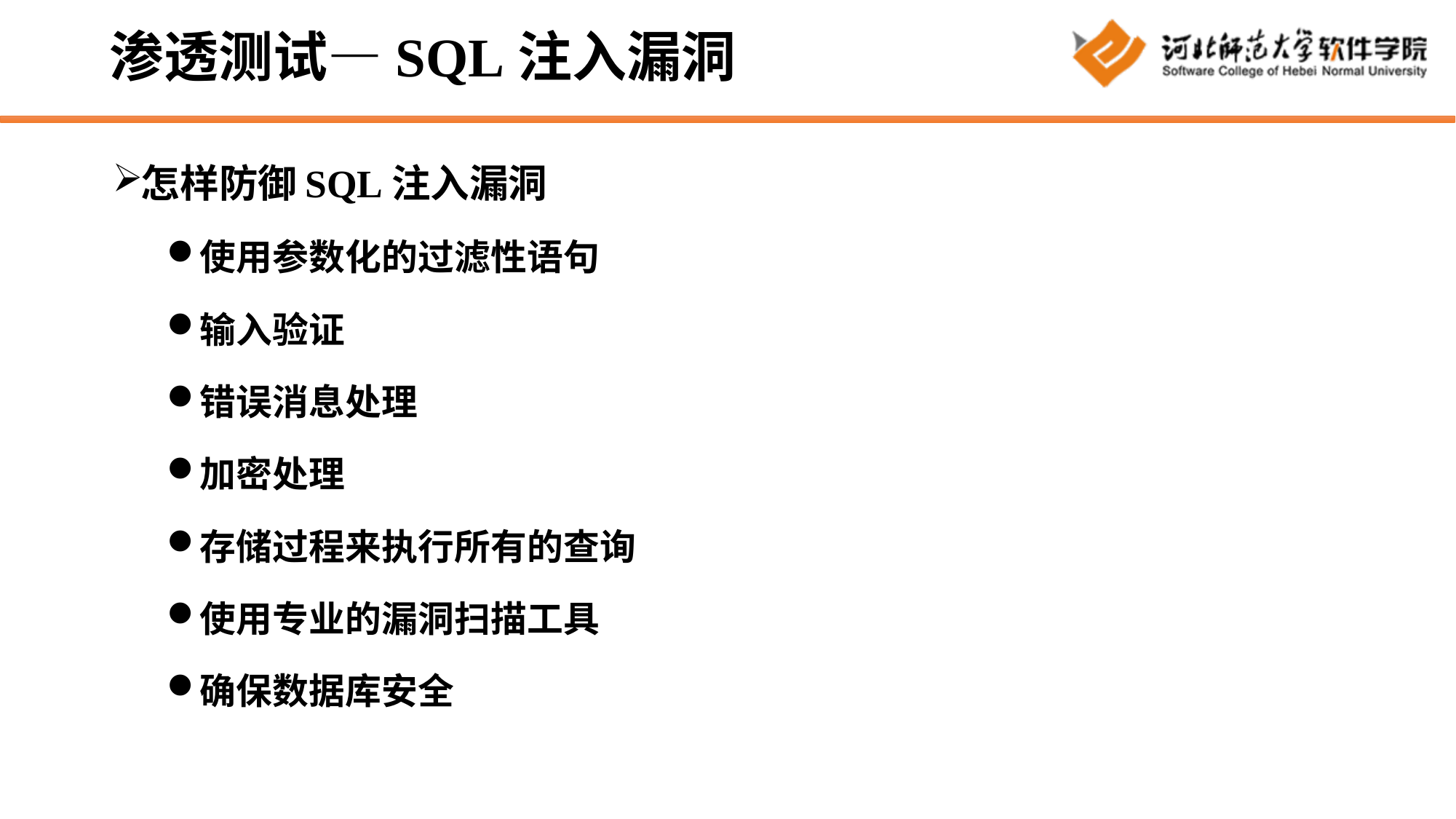

# 渗透测试—SQL注入漏洞
怎样防御SQL注入漏洞
使用参数化的过滤性语句
输入验证
错误消息处理
加密处理
存储过程来执行所有的查询
使用专业的漏洞扫描工具
确保数据库安全